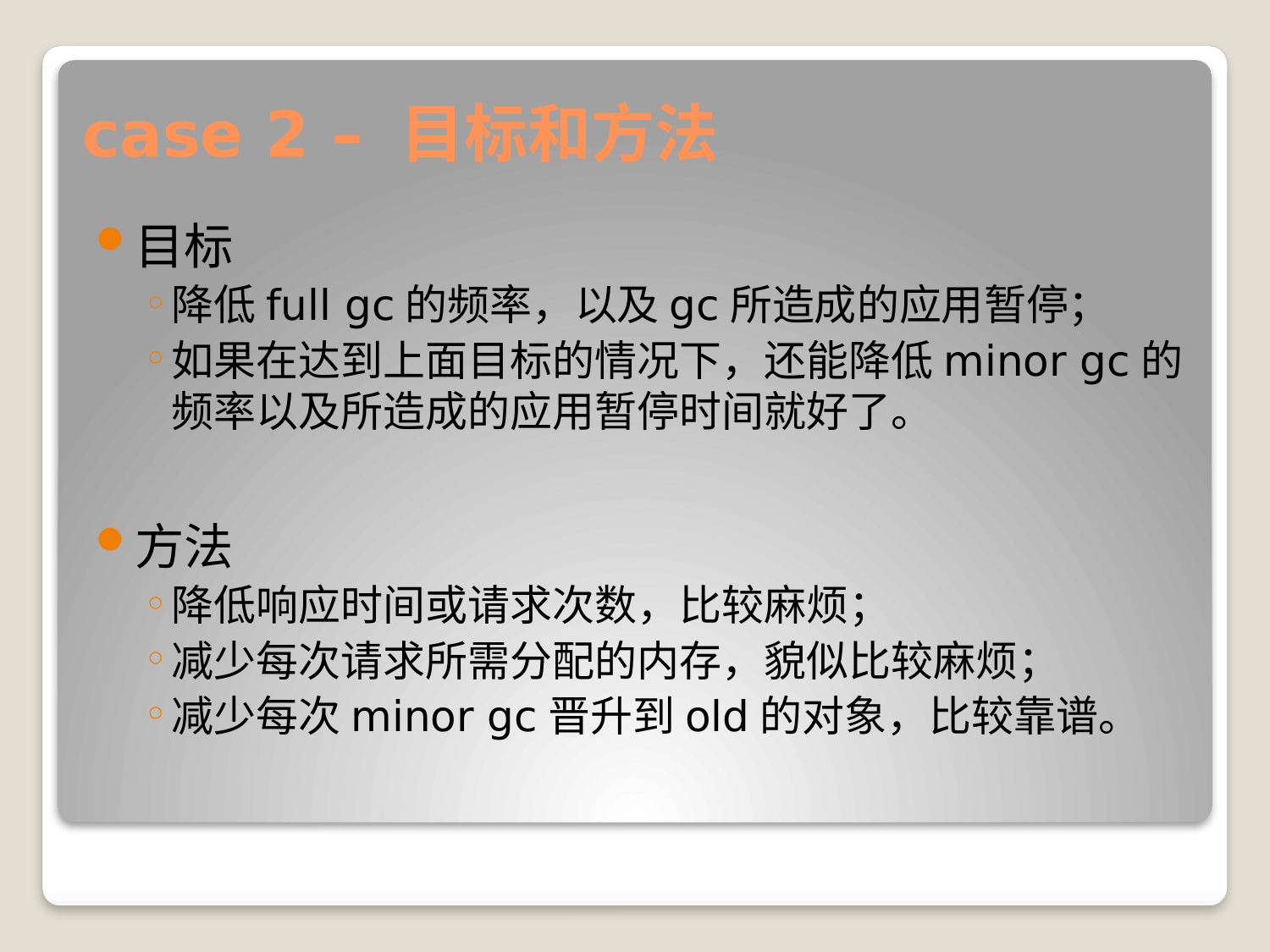

# case 2 – 目标和方法
目标
降低full gc的频率，以及gc所造成的应用暂停；
如果在达到上面目标的情况下，还能降低minor gc的频率以及所造成的应用暂停时间就好了。

方法
降低响应时间或请求次数，比较麻烦；
减少每次请求所需分配的内存，貌似比较麻烦；
减少每次minor gc晋升到old的对象，比较靠谱。